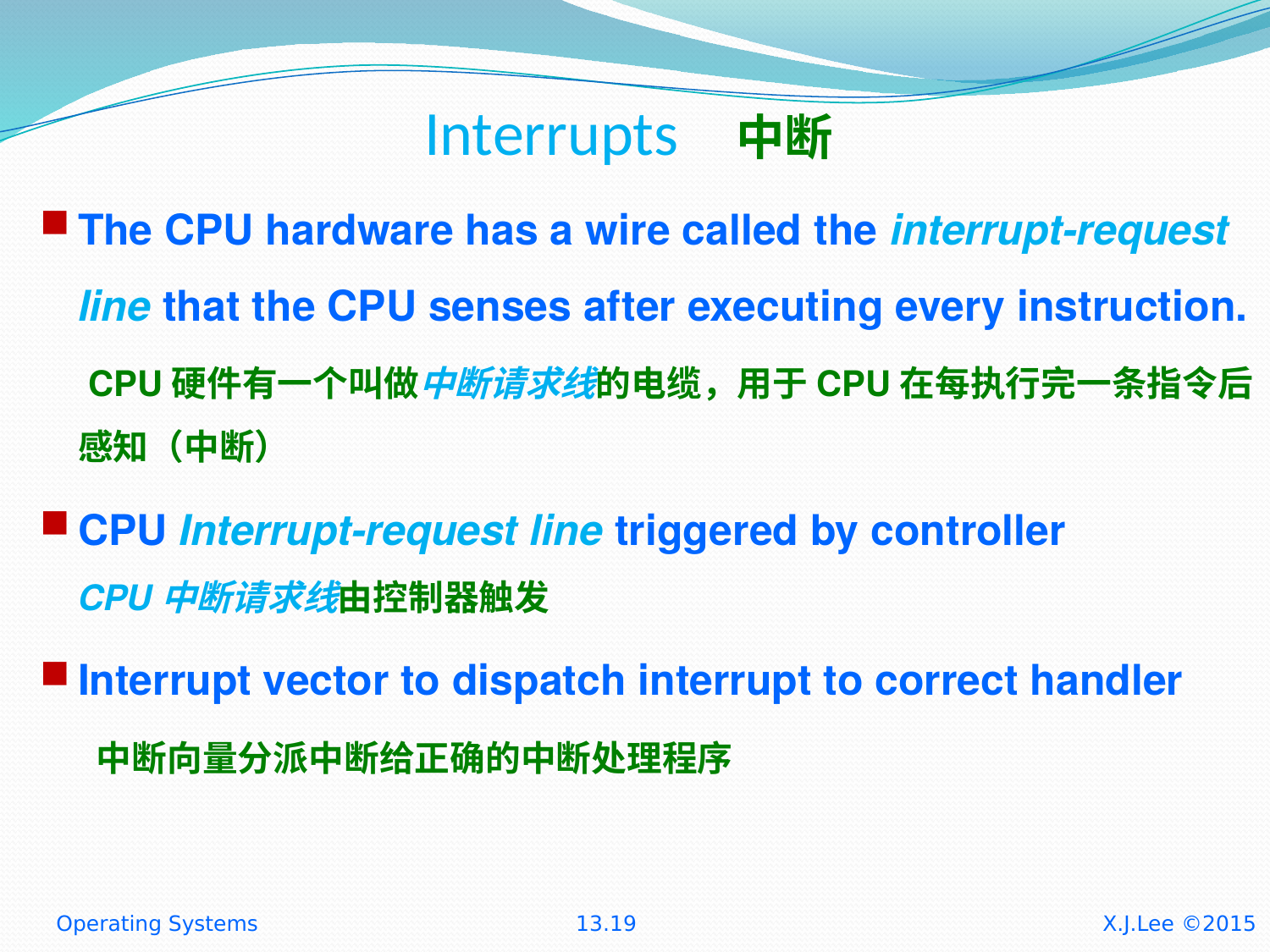

# Interrupts    中断
The CPU hardware has a wire called the interrupt-request line that the CPU senses after executing every instruction.
     CPU硬件有一个叫做中断请求线的电缆，用于CPU在每执行完一条指令后感知（中断）
CPU Interrupt-request line triggered by controller
CPU中断请求线由控制器触发
Interrupt vector to dispatch interrupt to correct handler
      中断向量分派中断给正确的中断处理程序
Operating Systems
13.19
X.J.Lee ©2015